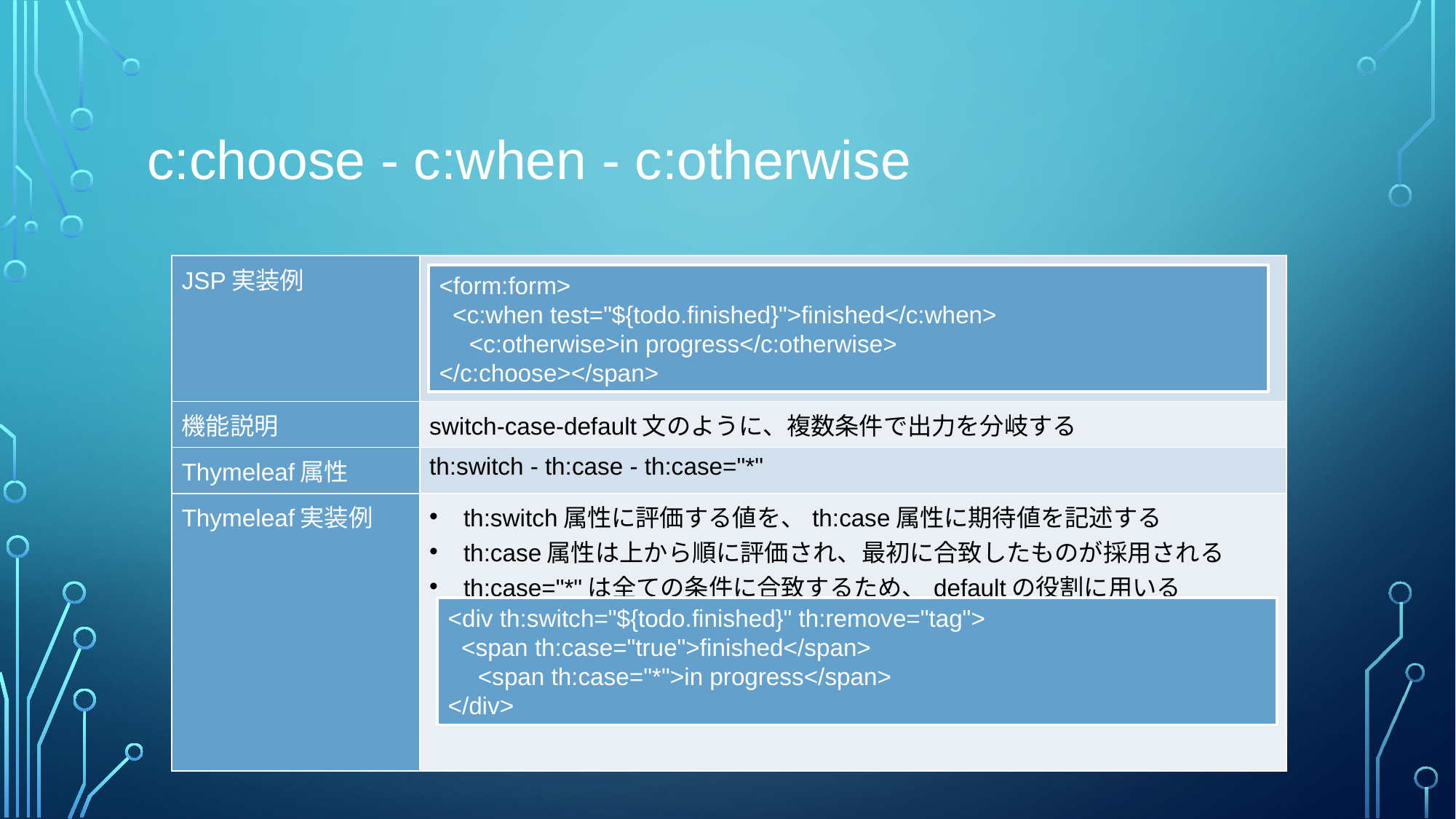

# c:choose - c:when - c:otherwise
| JSP実装例 |  |
| --- | --- |
| 機能説明 | switch-case-default文のように、複数条件で出力を分岐する |
| Thymeleaf属性 | th:switch - th:case - th:case="\*" |
| Thymeleaf実装例 | th:switch属性に評価する値を、th:case属性に期待値を記述する th:case属性は上から順に評価され、最初に合致したものが採用される th:case="\*"は全ての条件に合致するため、defaultの役割に用いる |
<form:form>
  <c:when test="${todo.finished}">finished</c:when>
　<c:otherwise>in progress</c:otherwise>
</c:choose></span>
<div th:switch="${todo.finished}" th:remove="tag">
  <span th:case="true">finished</span>
　<span th:case="*">in progress</span>
</div>